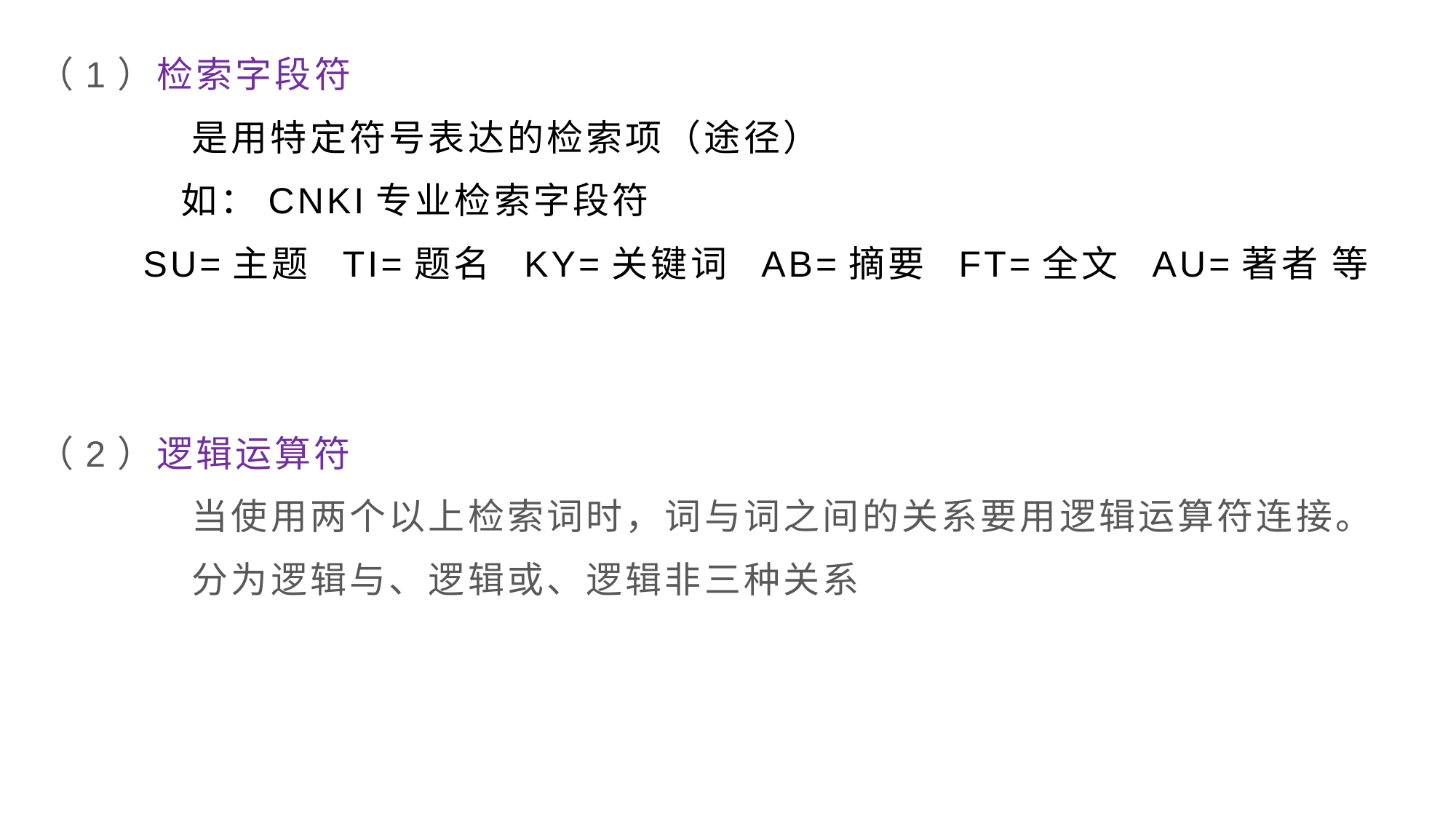

（1）检索字段符
             是用特定符号表达的检索项（途径）
            如：CNKI专业检索字段符
        SU=主题  TI=题名  KY=关键词  AB=摘要  FT=全文  AU=著者 等

（2）逻辑运算符
             当使用两个以上检索词时，词与词之间的关系要用逻辑运算符连接。
             分为逻辑与、逻辑或、逻辑非三种关系